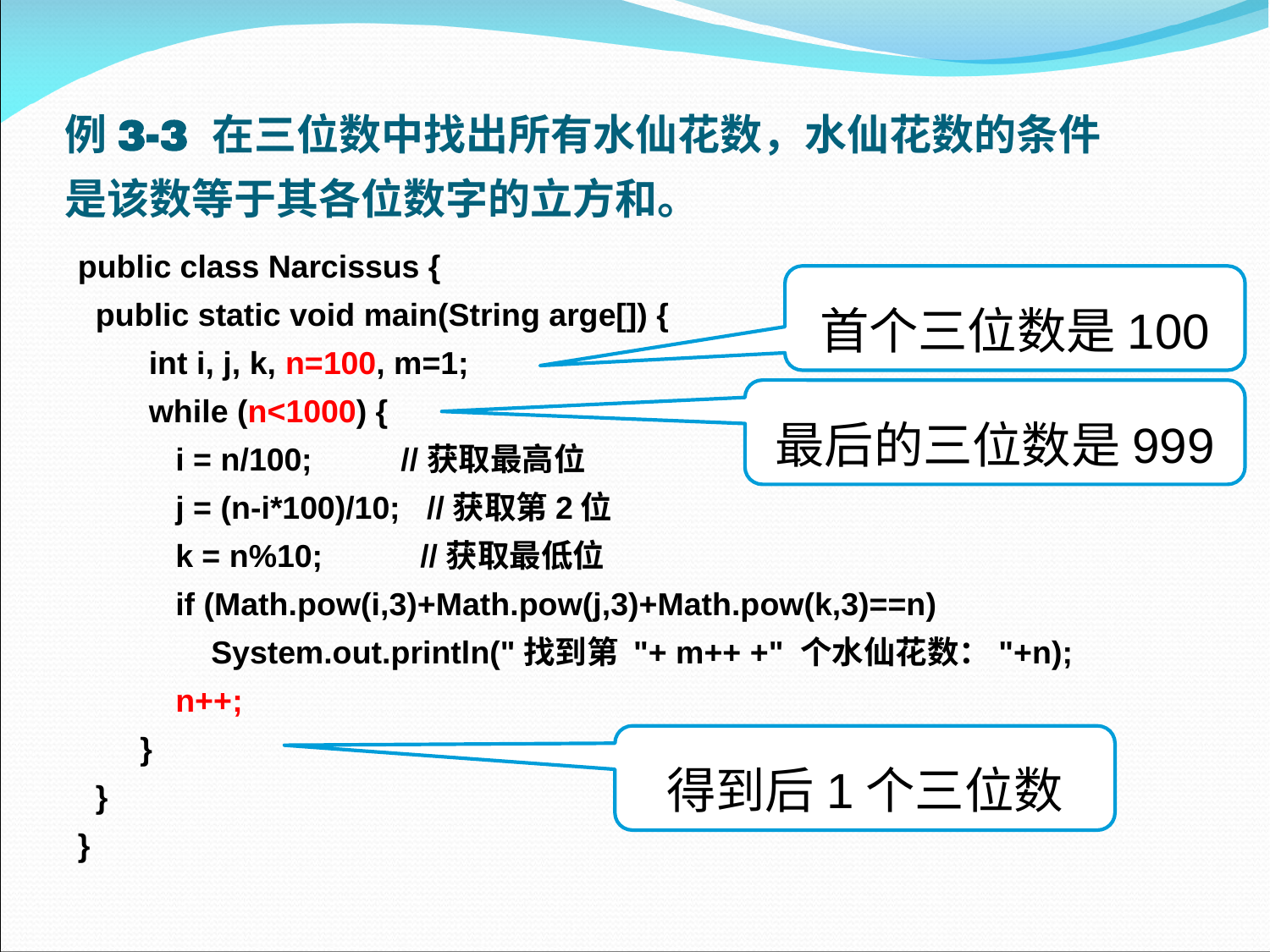

# 例3-3 在三位数中找出所有水仙花数，水仙花数的条件是该数等于其各位数字的立方和。
public class Narcissus {
  public static void main(String arge[]) {
        int i, j, k, n=100, m=1;
        while (n<1000) {
           i = n/100;          //获取最高位
           j = (n-i*100)/10;   //获取第2位
           k = n%10;           //获取最低位
           if (Math.pow(i,3)+Math.pow(j,3)+Math.pow(k,3)==n)
               System.out.println("找到第 "+ m++ +" 个水仙花数："+n);
           n++;
       }
  }
}
首个三位数是100
最后的三位数是999
得到后1个三位数